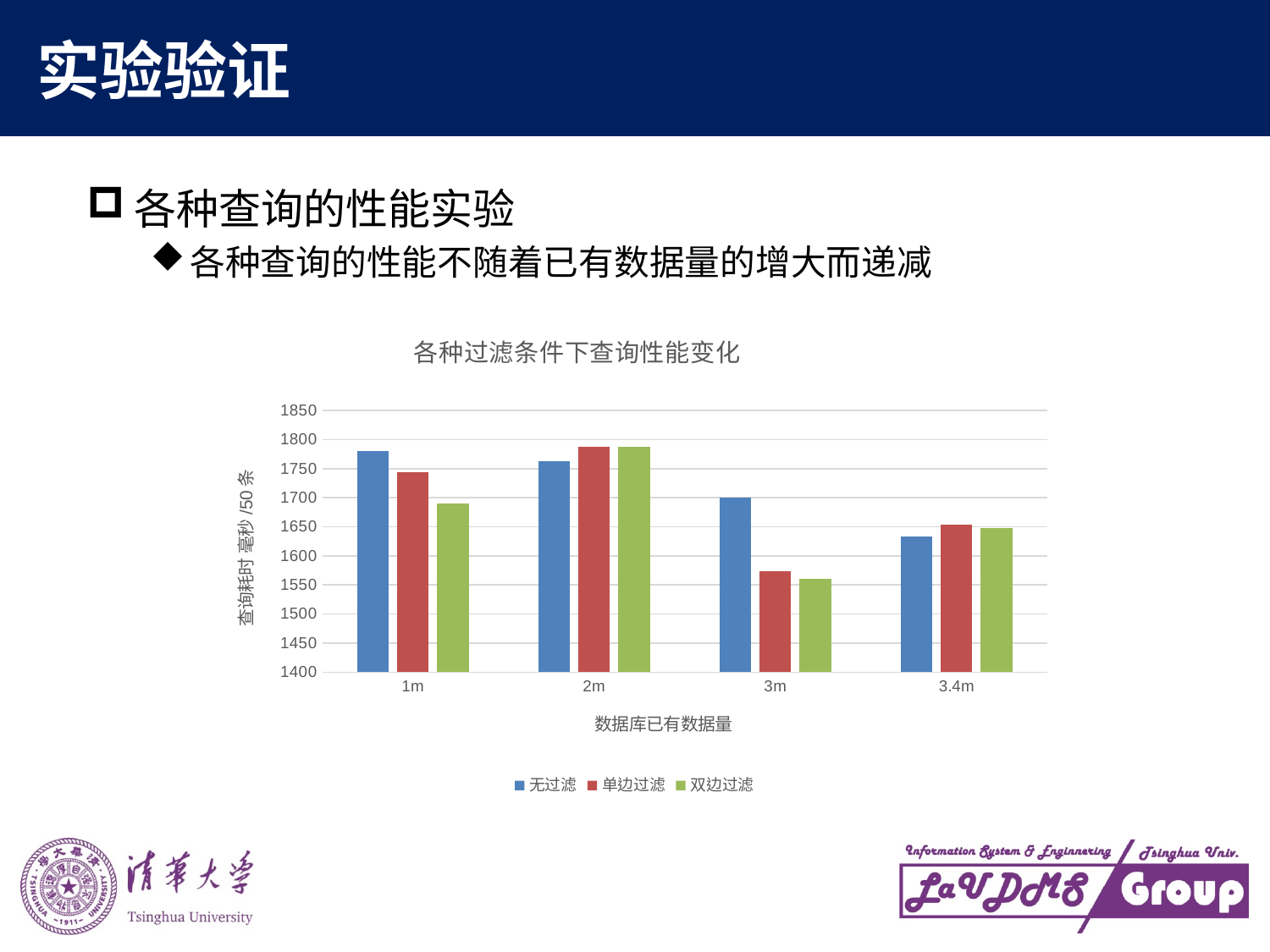

# 实验验证
各种查询的性能实验
各种查询的性能不随着已有数据量的增大而递减

### Chart: 各种过滤条件下查询性能变化

| Category | 无过滤 | 单边过滤 | 双边过滤 |
|---|---|---|---|
| 1m | 1780.0 | 1744.0 | 1690.0 |
| 2m | 1763.0 | 1787.0 | 1788.0 |
| 3m | 1700.0 | 1574.0 | 1561.0 |
| 3.4m | 1633.0 | 1654.0 | 1648.0 |